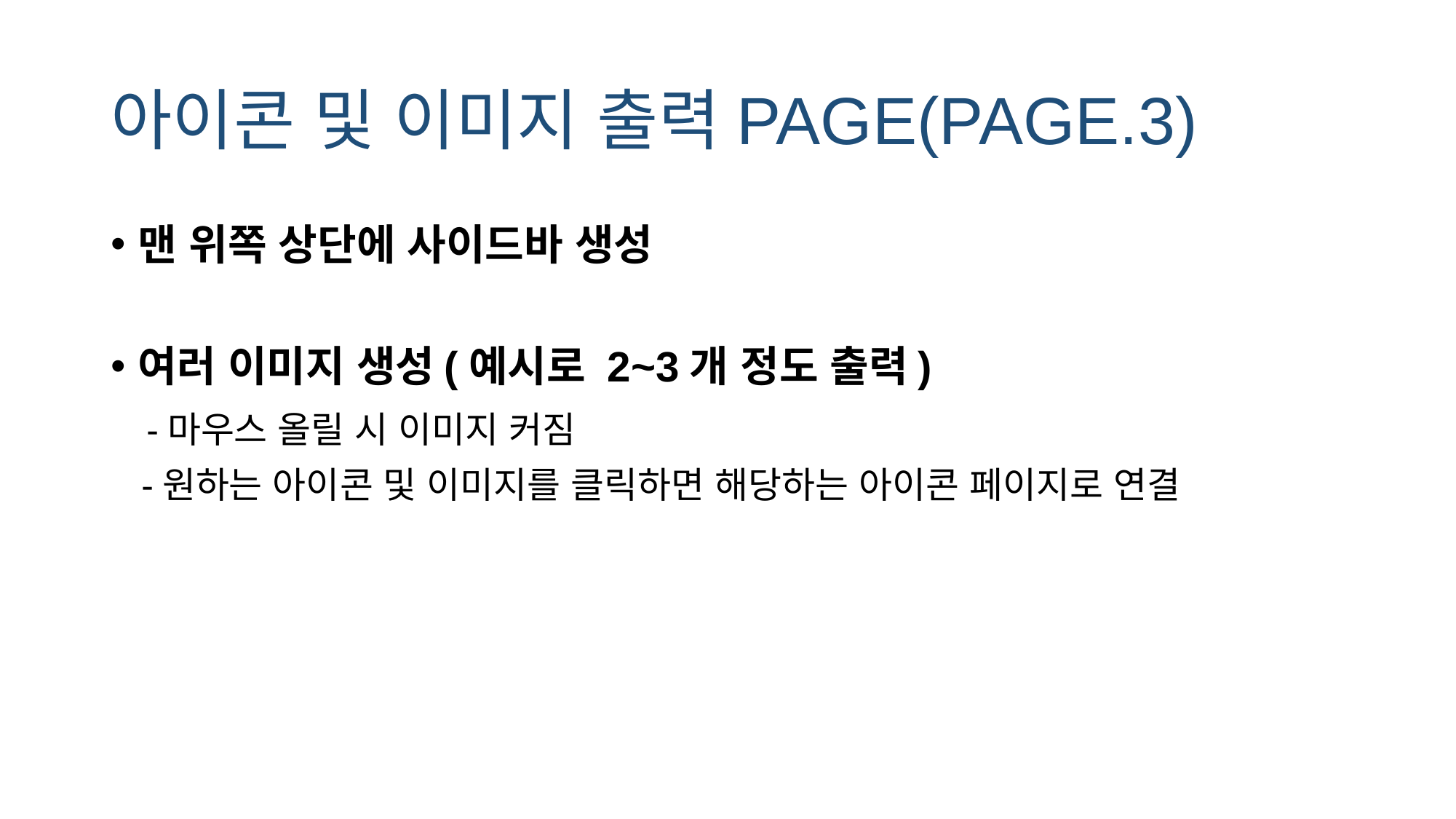

# 아이콘 및 이미지 출력PAGE(PAGE.3)
맨 위쪽 상단에 사이드바 생성

여러 이미지 생성(예시로 2~3개 정도 출력)
   -마우스 올릴 시 이미지 커짐
   -원하는 아이콘 및 이미지를 클릭하면 해당하는 아이콘 페이지로 연결